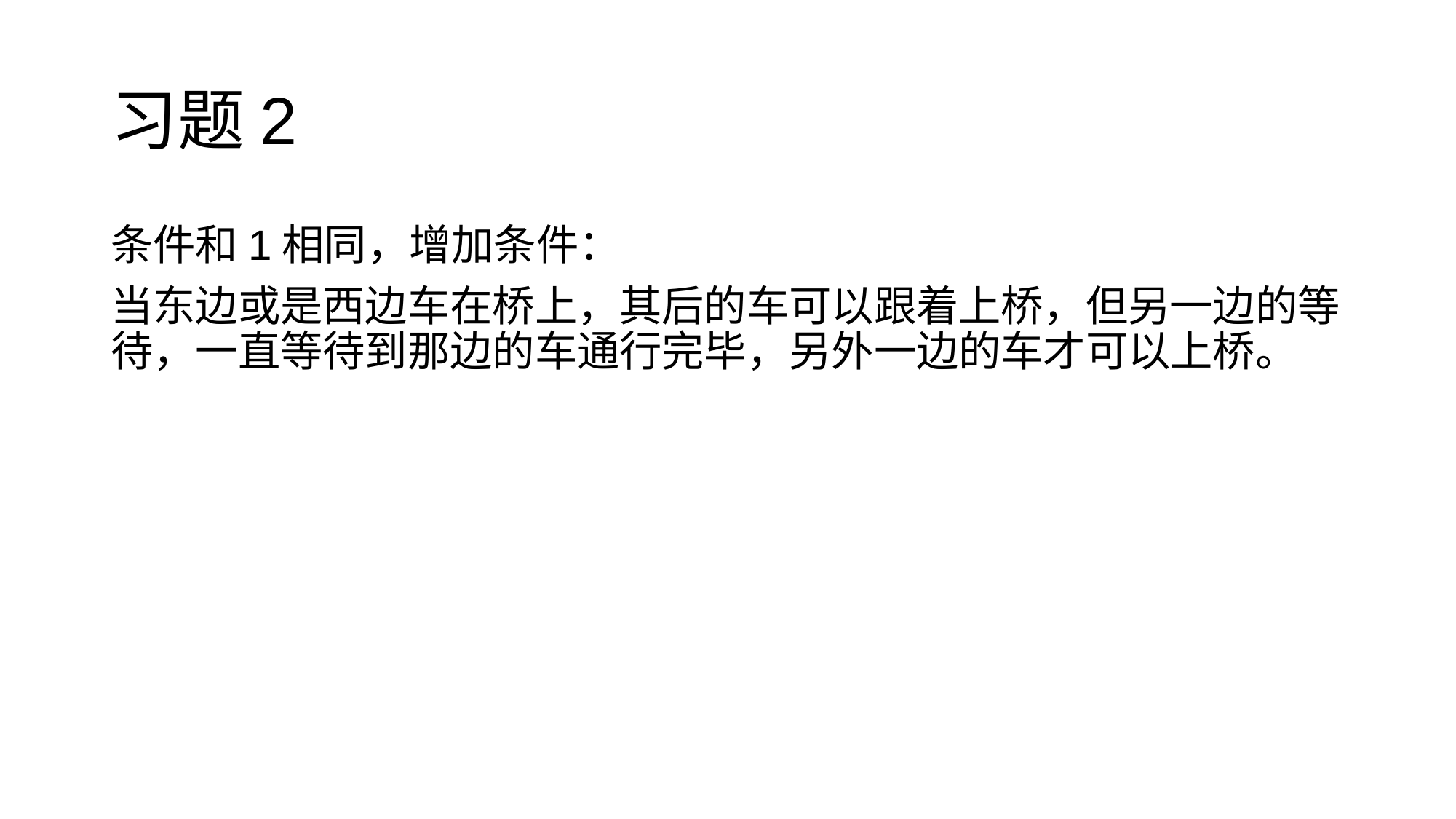

# 习题2
条件和1相同，增加条件：
当东边或是西边车在桥上，其后的车可以跟着上桥，但另一边的等待，一直等待到那边的车通行完毕，另外一边的车才可以上桥。